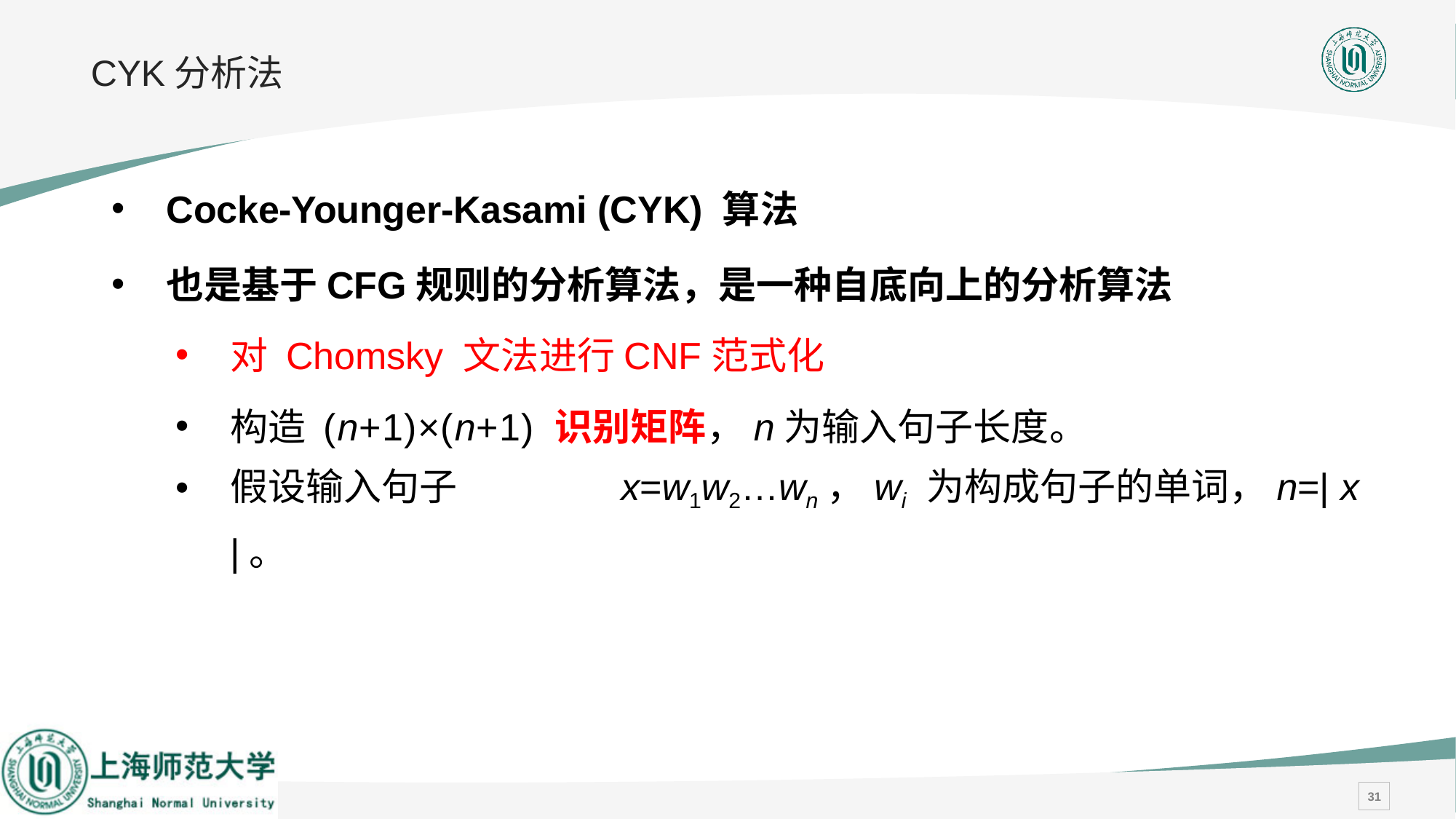

# CYK分析法
Cocke-Younger-Kasami (CYK) 算法
也是基于CFG规则的分析算法，是一种自底向上的分析算法
对 Chomsky 文法进行CNF范式化
构造 (n+1)×(n+1) 识别矩阵，n为输入句子长度。
假设输入句子	x=w1w2…wn，wi 为构成句子的单词，n=| x |。